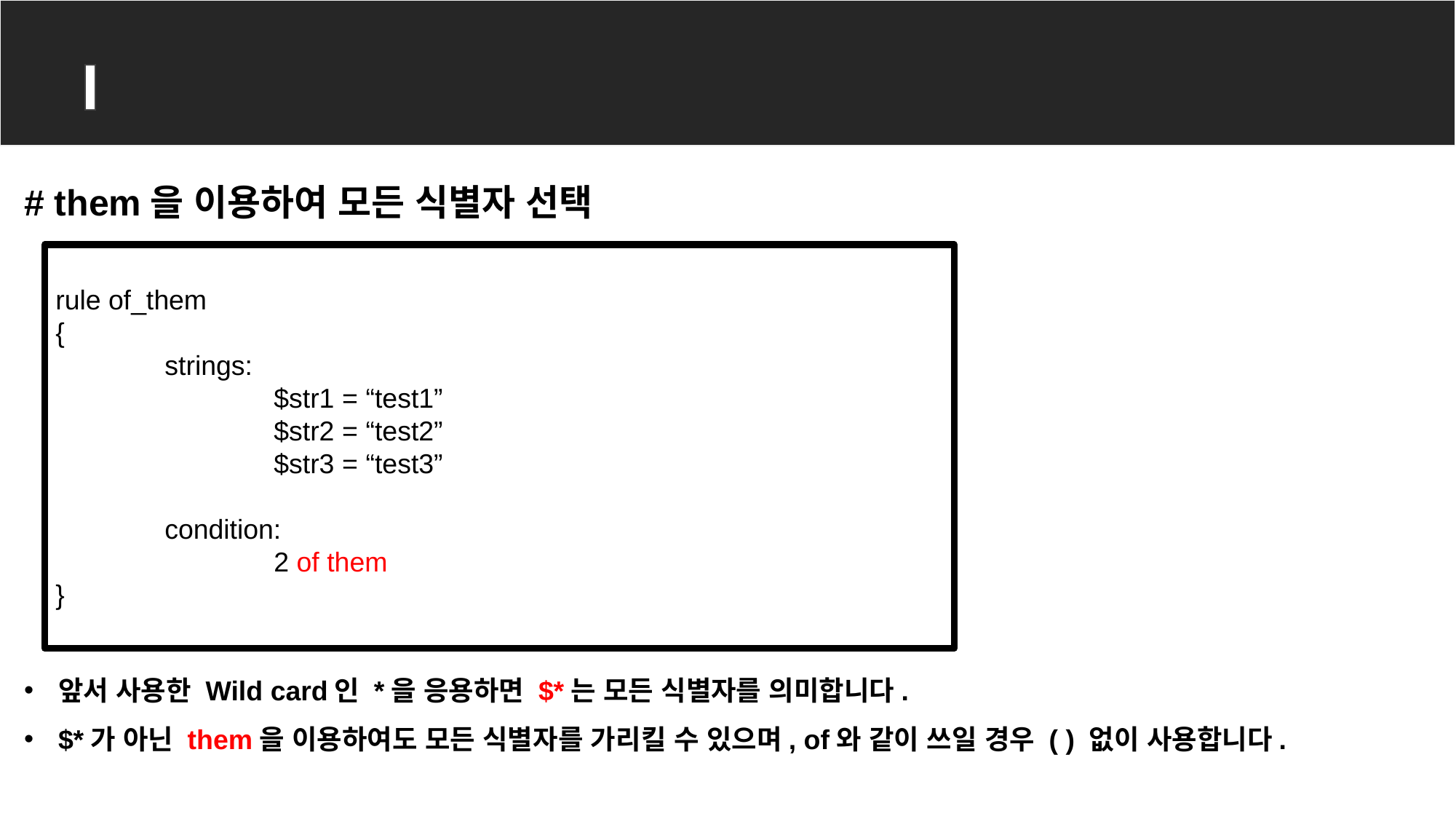

YARA rule 심화

# them을 이용하여 모든 식별자 선택

rule of_them
{
	strings:
		$str1 = “test1”
		$str2 = “test2”
		$str3 = “test3”

	condition:
		2 of them
}

앞서 사용한 Wild card인 *을 응용하면 $*는 모든 식별자를 의미합니다.

$*가 아닌 them을 이용하여도 모든 식별자를 가리킬 수 있으며, of와 같이 쓰일 경우 ( ) 없이 사용합니다.